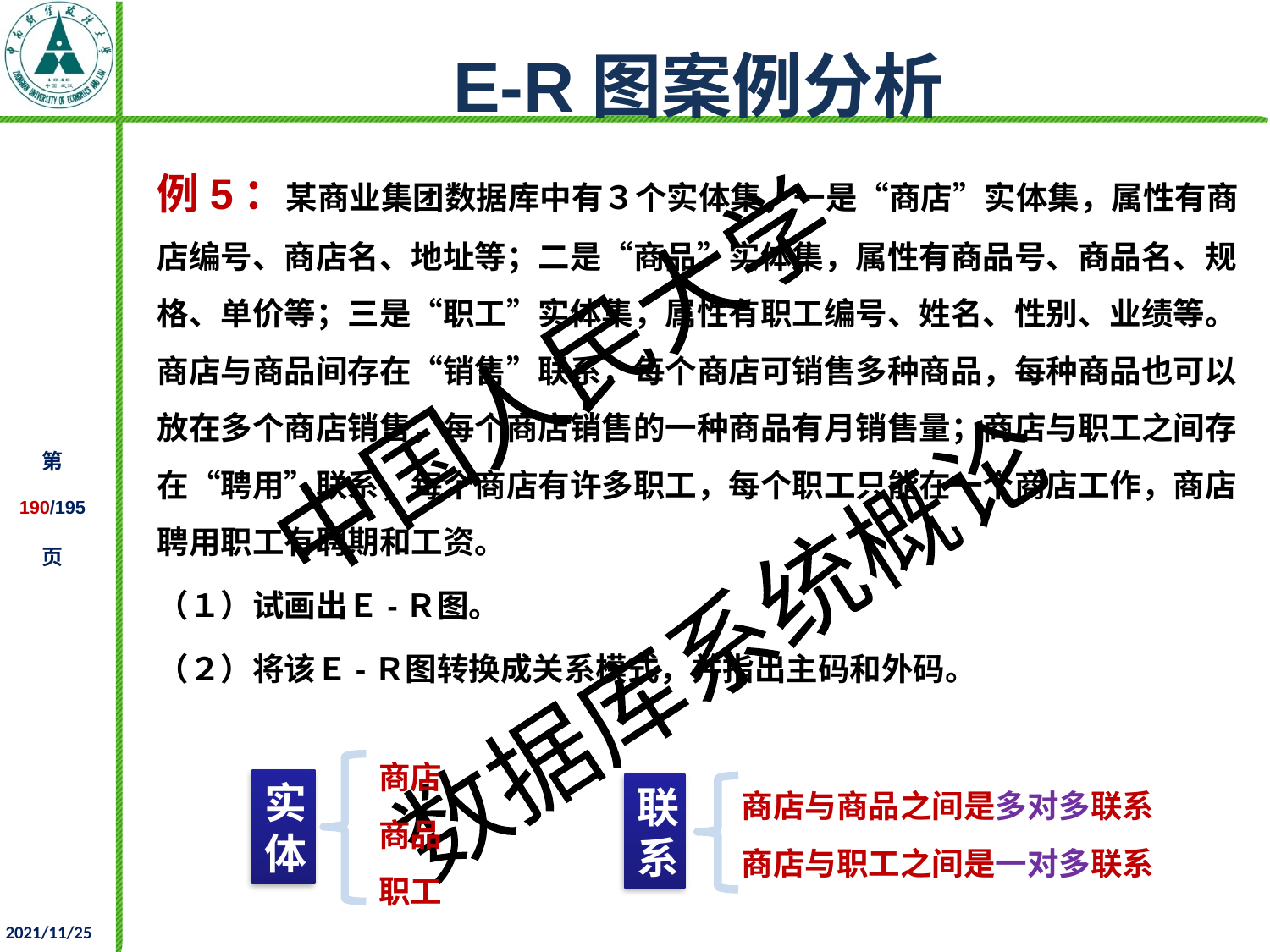

# E-R图案例分析
例5：某商业集团数据库中有３个实体集，一是“商店”实体集，属性有商店编号、商店名、地址等；二是“商品”实体集，属性有商品号、商品名、规格、单价等；三是“职工”实体集，属性有职工编号、姓名、性别、业绩等。商店与商品间存在“销售”联系，每个商店可销售多种商品，每种商品也可以放在多个商店销售，每个商店销售的一种商品有月销售量；商店与职工之间存在“聘用”联系，每个商店有许多职工，每个职工只能在一个商店工作，商店聘用职工有聘期和工资。
（１）试画出Ｅ-Ｒ图。
（２）将该Ｅ-Ｒ图转换成关系模式，并指出主码和外码。

商店
商品
职工

实体
商店与商品之间是多对多联系
商店与职工之间是一对多联系
联系

2021/11/25